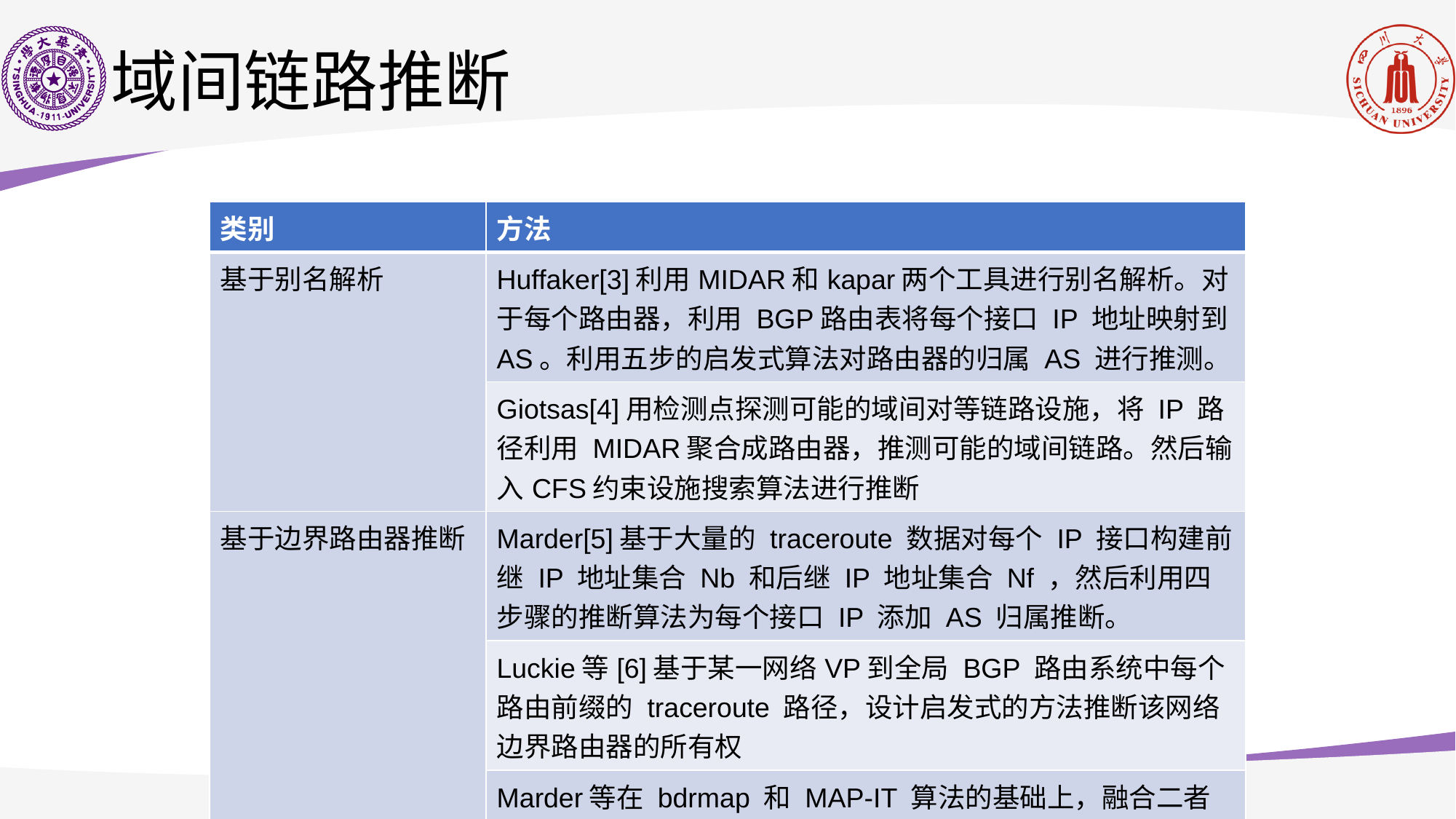

# 域间链路推断
| 类别 | 方法 |
| --- | --- |
| 基于别名解析 | Huffaker[3]利用MIDAR和kapar两个工具进行别名解析。对于每个路由器，利用 BGP路由表将每个接口 IP 地址映射到 AS。利用五步的启发式算法对路由器的归属 AS 进行推测。 |
|  | Giotsas[4]用检测点探测可能的域间对等链路设施，将 IP 路径利用 MIDAR聚合成路由器，推测可能的域间链路。然后输入CFS约束设施搜索算法进行推断 |
| 基于边界路由器推断 | Marder[5]基于大量的 traceroute 数据对每个 IP 接口构建前继 IP 地址集合 Nb 和后继 IP 地址集合 Nf ，然后利用四步骤的推断算法为每个接口 IP 添加 AS 归属推断。 |
|  | Luckie等[6]基于某一网络VP到全局 BGP 路由系统中每个路由前缀的 traceroute 路径，设计启发式的方法推断该网络边界路由器的所有权 |
|  | Marder等在 bdrmap 和 MAP-IT 算法的基础上，融合二者的优点提出Bdrmap-IT[7] |